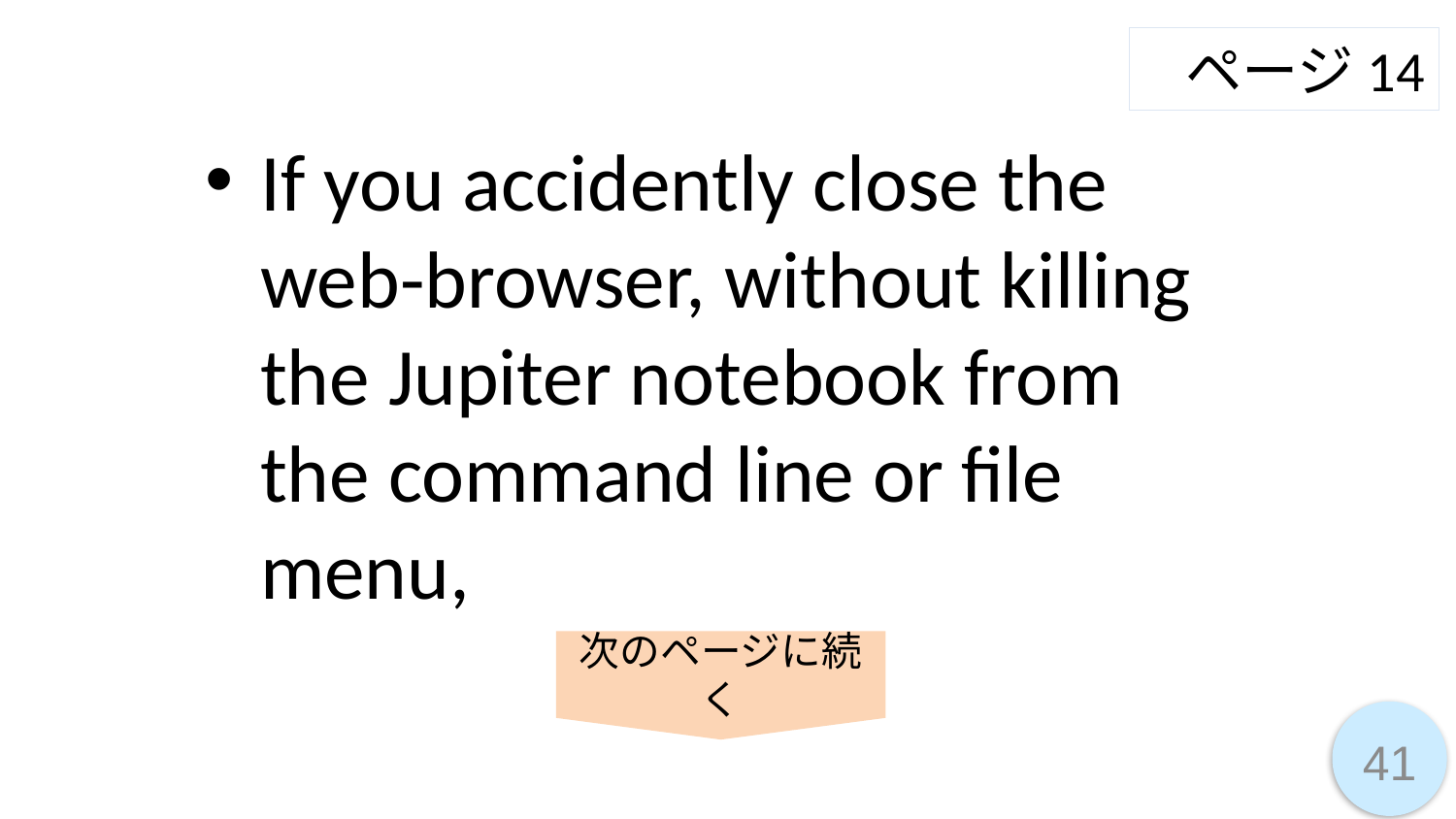

ページ14
If you accidently close the web-browser, without killing the Jupiter notebook from the command line or file menu,
次のページに続く
41